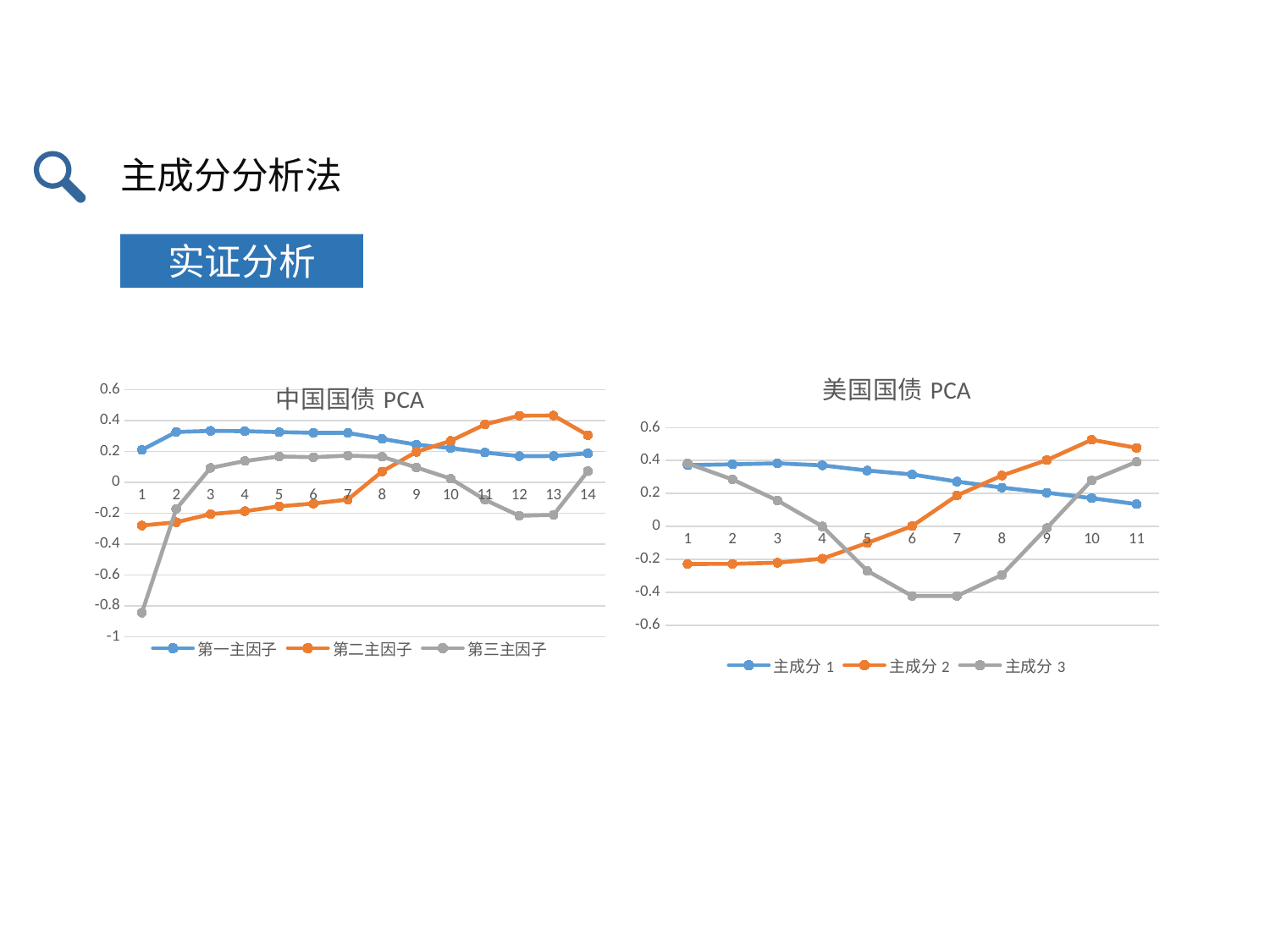

主成分分析法
实证分析

### Chart: 美国国债PCA

| Category | 主成分1 | 主成分2 | 主成分3 |
|---|---|---|---|

### Chart: 中国国债PCA

| Category | 第一主因子 | 第二主因子 | 第三主因子 |
|---|---|---|---|